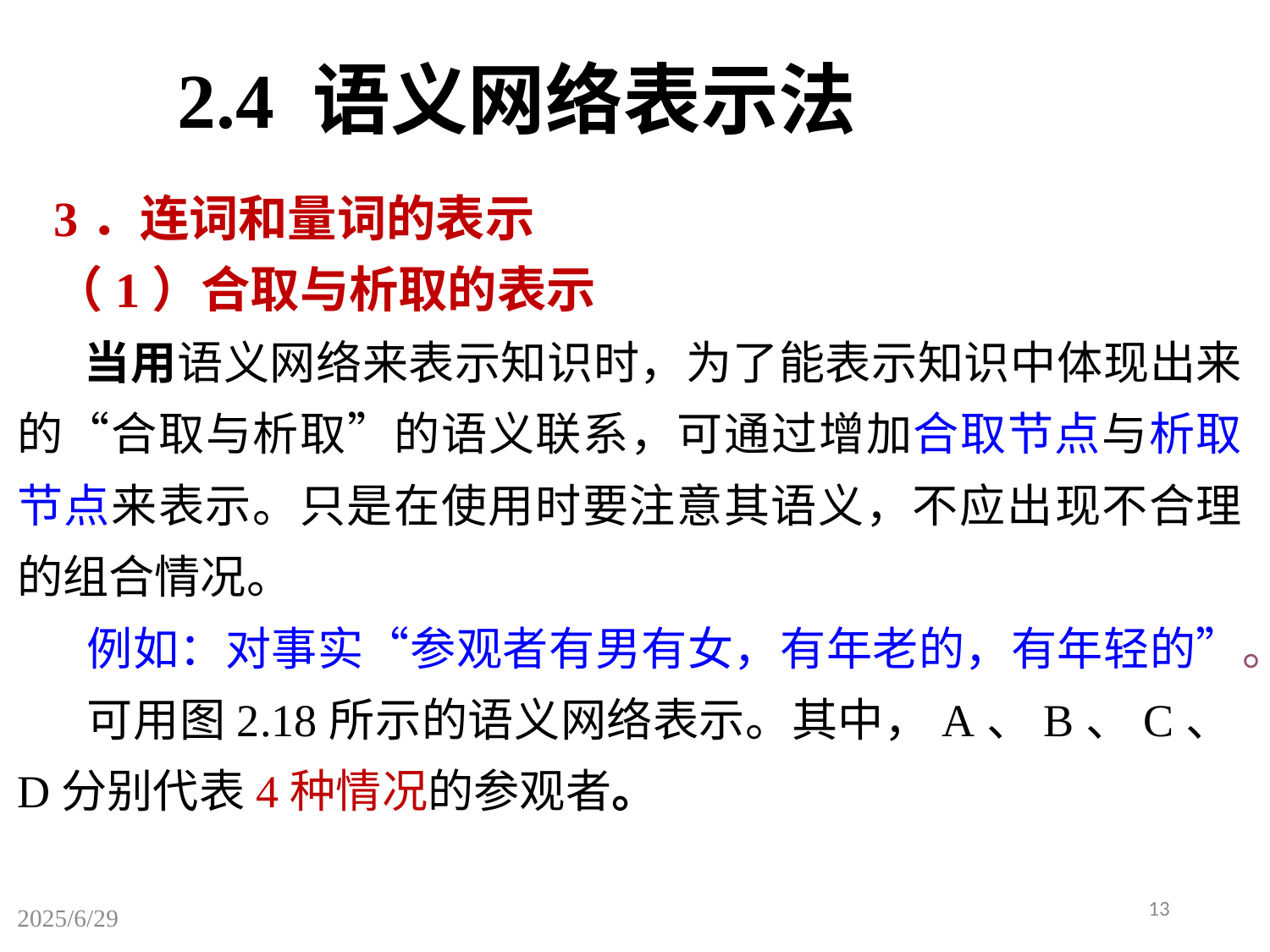

2.4 语义网络表示法
3．连词和量词的表示
（1）合取与析取的表示
  当用语义网络来表示知识时，为了能表示知识中体现出来的“合取与析取”的语义联系，可通过增加合取节点与析取节点来表示。只是在使用时要注意其语义，不应出现不合理的组合情况。
  例如：对事实“参观者有男有女，有年老的，有年轻的”。
  可用图2.18所示的语义网络表示。其中，A、B、C、D分别代表4种情况的参观者。
13
2025/6/29